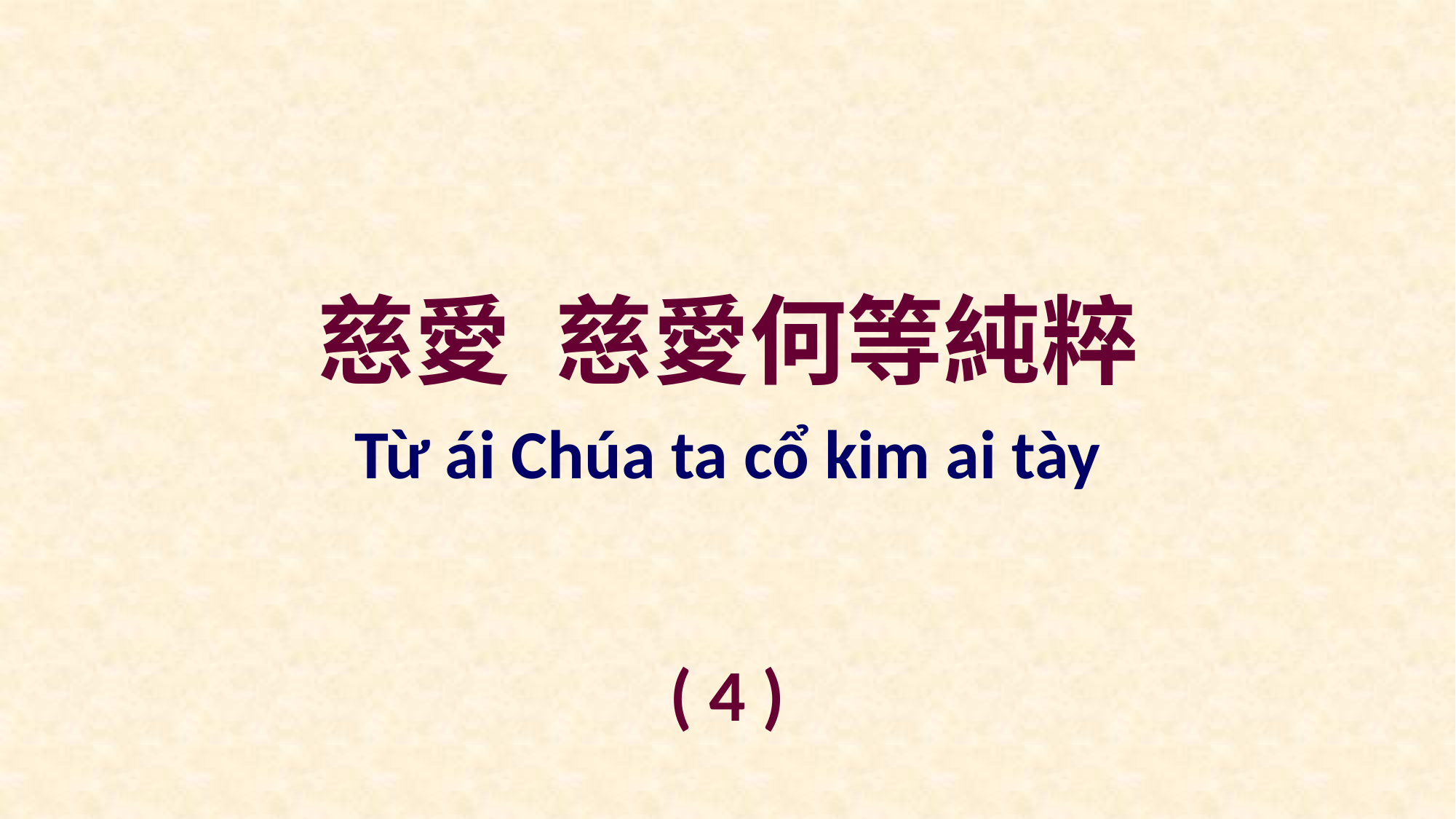

慈愛  慈愛何等純粹
Từ ái Chúa ta cổ kim ai tày
( 4 )